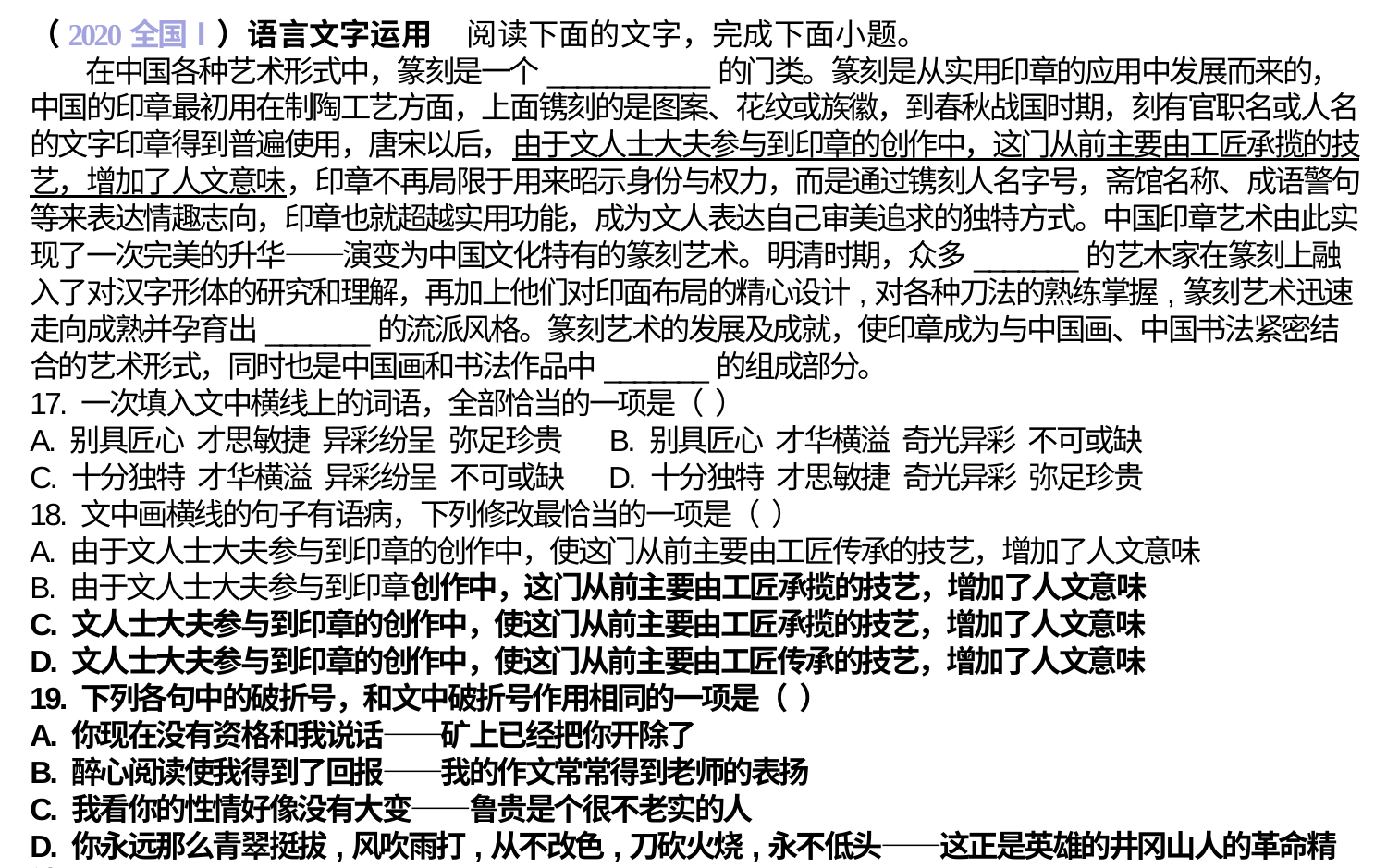

（2020全国Ⅰ）语言文字运用     阅读下面的文字，完成下面小题。
       在中国各种艺术形式中，篆刻是一个___________的门类。篆刻是从实用印章的应用中发展而来的，中国的印章最初用在制陶工艺方面，上面镌刻的是图案、花纹或族徽，到春秋战国时期，刻有官职名或人名的文字印章得到普遍使用，唐宋以后，由于文人士大夫参与到印章的创作中，这门从前主要由工匠承揽的技艺，增加了人文意味，印章不再局限于用来昭示身份与权力，而是通过镌刻人名字号，斋馆名称、成语警句等来表达情趣志向，印章也就超越实用功能，成为文人表达自己审美追求的独特方式。中国印章艺术由此实现了一次完美的升华——演变为中国文化特有的篆刻艺术。明清时期，众多_______的艺木家在篆刻上融入了对汉字形体的研究和理解，再加上他们对印面布局的精心设计,对各种刀法的熟练掌握,篆刻艺术迅速走向成熟并孕育出_______的流派风格。篆刻艺术的发展及成就，使印章成为与中国画、中国书法紧密结合的艺术形式，同时也是中国画和书法作品中_______的组成部分。17. 一次填入文中横线上的词语，全部恰当的一项是（   ）A. 别具匠心   才思敏捷   异彩纷呈   弥足珍贵        B. 别具匠心   才华横溢   奇光异彩   不可或缺C. 十分独特   才华横溢   异彩纷呈   不可或缺        D. 十分独特   才思敏捷   奇光异彩   弥足珍贵18. 文中画横线的句子有语病，下列修改最恰当的一项是（   ）A. 由于文人士大夫参与到印章的创作中，使这门从前主要由工匠传承的技艺，增加了人文意味B. 由于文人士大夫参与到印章创作中，这门从前主要由工匠承揽的技艺，增加了人文意味
C. 文人士大夫参与到印章的创作中，使这门从前主要由工匠承揽的技艺，增加了人文意味D. 文人士大夫参与到印章的创作中，使这门从前主要由工匠传承的技艺，增加了人文意味19. 下列各句中的破折号，和文中破折号作用相同的一项是（   ）A. 你现在没有资格和我说话——矿上已经把你开除了B. 醉心阅读使我得到了回报——我的作文常常得到老师的表扬C. 我看你的性情好像没有大变——鲁贵是个很不老实的人D. 你永远那么青翠挺拔,风吹雨打,从不改色,刀砍火烧,永不低头——这正是英雄的井冈山人的革命精神